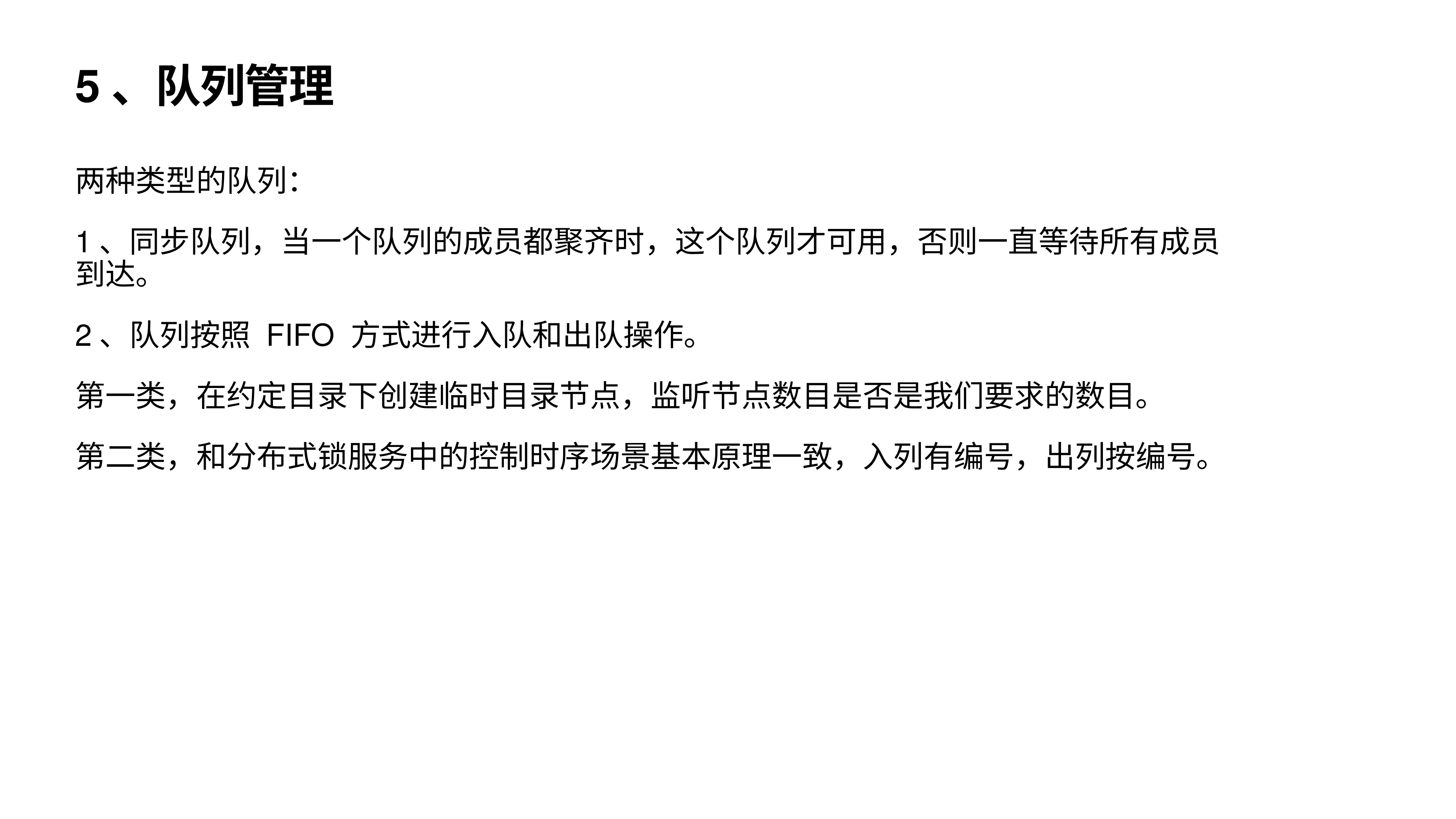

# 5、队列管理
两种类型的队列：
1、同步队列，当一个队列的成员都聚齐时，这个队列才可用，否则一直等待所有成员到达。
2、队列按照 FIFO 方式进行入队和出队操作。
第一类，在约定目录下创建临时目录节点，监听节点数目是否是我们要求的数目。
第二类，和分布式锁服务中的控制时序场景基本原理一致，入列有编号，出列按编号。